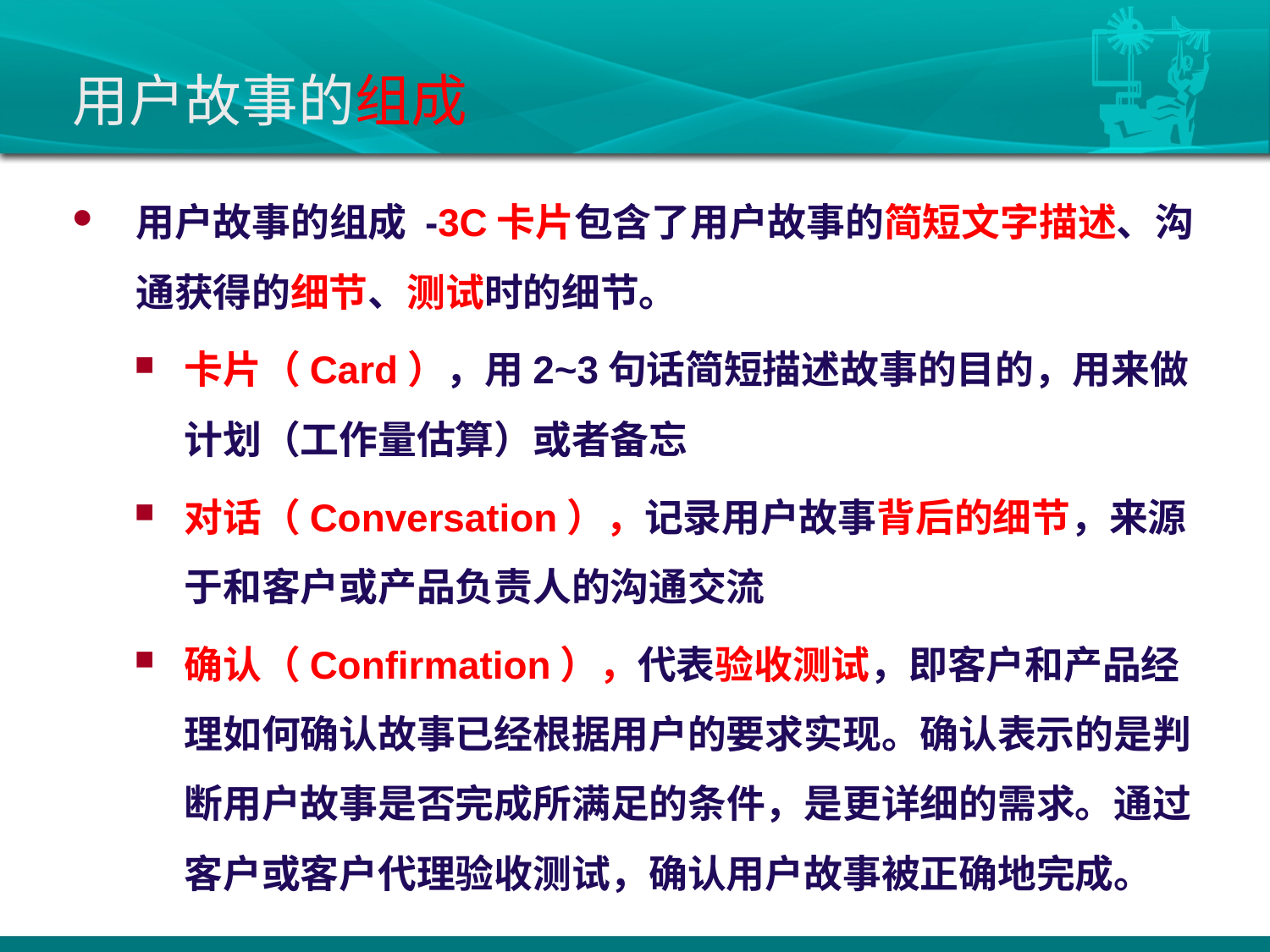

# 用户故事的组成
用户故事的组成 -3C卡片包含了用户故事的简短文字描述、沟通获得的细节、测试时的细节。
卡片（Card），用2~3句话简短描述故事的目的，用来做计划（工作量估算）或者备忘
对话（Conversation），记录用户故事背后的细节，来源于和客户或产品负责人的沟通交流
确认（Confirmation），代表验收测试，即客户和产品经理如何确认故事已经根据用户的要求实现。确认表示的是判断用户故事是否完成所满足的条件，是更详细的需求。通过客户或客户代理验收测试，确认用户故事被正确地完成。